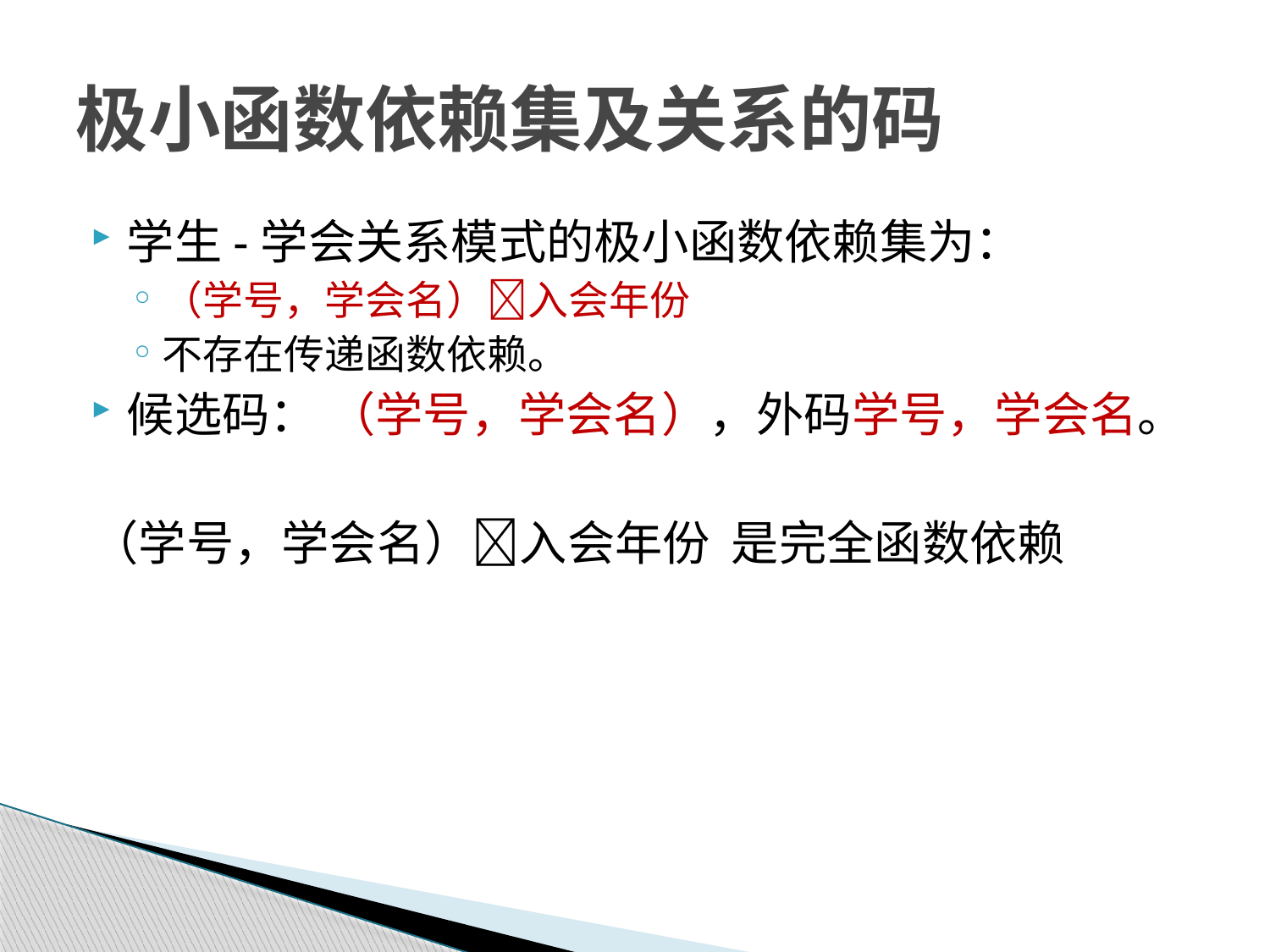

# 极小函数依赖集及关系的码
学生-学会关系模式的极小函数依赖集为：
（学号，学会名）→入会年份
不存在传递函数依赖。
候选码： （学号，学会名），外码学号，学会名。

（学号，学会名）→入会年份  是完全函数依赖